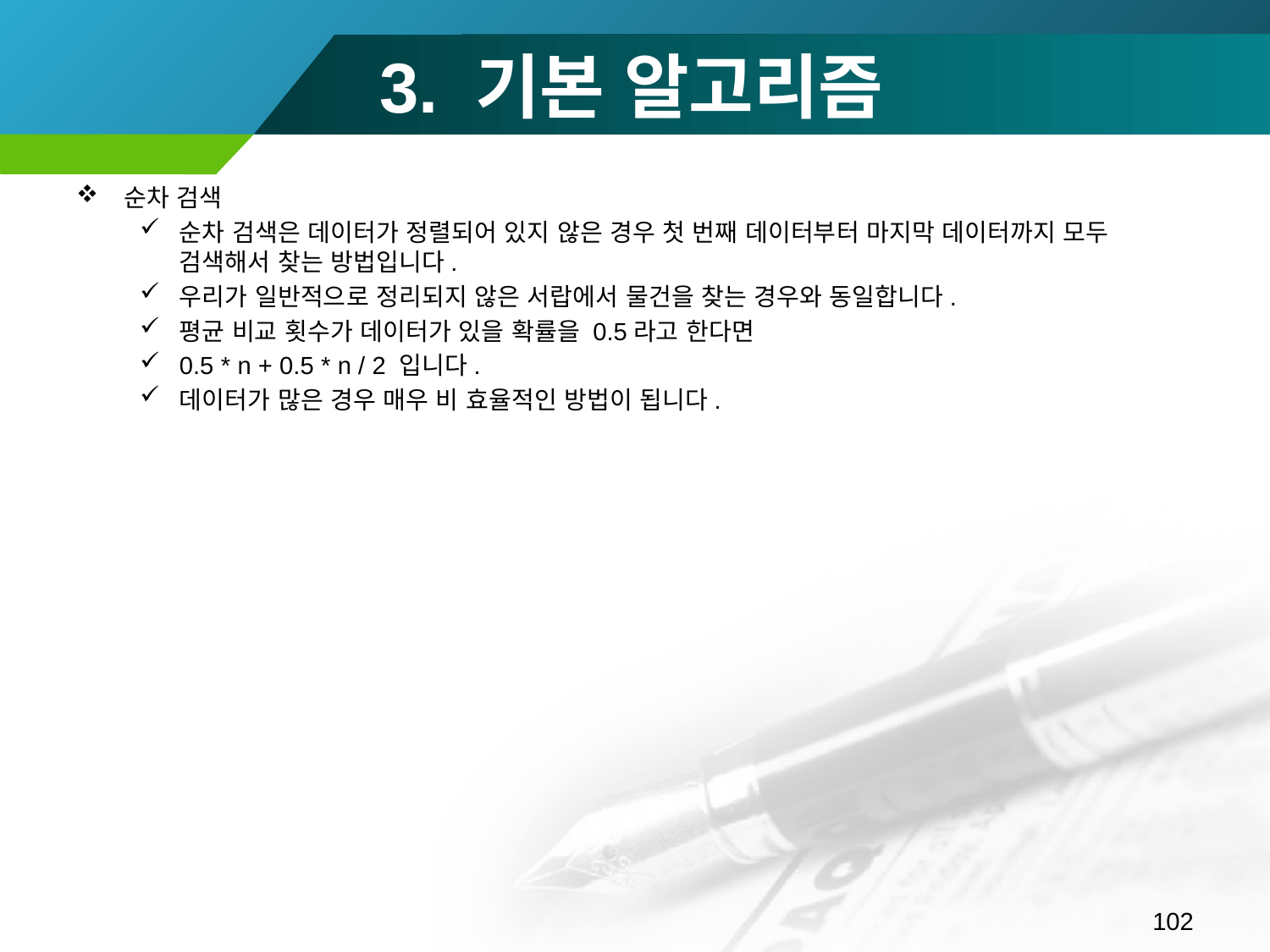

# 3. 기본 알고리즘
순차 검색
순차 검색은 데이터가 정렬되어 있지 않은 경우 첫 번째 데이터부터 마지막 데이터까지 모두 검색해서 찾는 방법입니다.
우리가 일반적으로 정리되지 않은 서랍에서 물건을 찾는 경우와 동일합니다.
평균 비교 횟수가 데이터가 있을 확률을 0.5라고 한다면
0.5 * n + 0.5 * n / 2 입니다.
데이터가 많은 경우 매우 비 효율적인 방법이 됩니다.
102